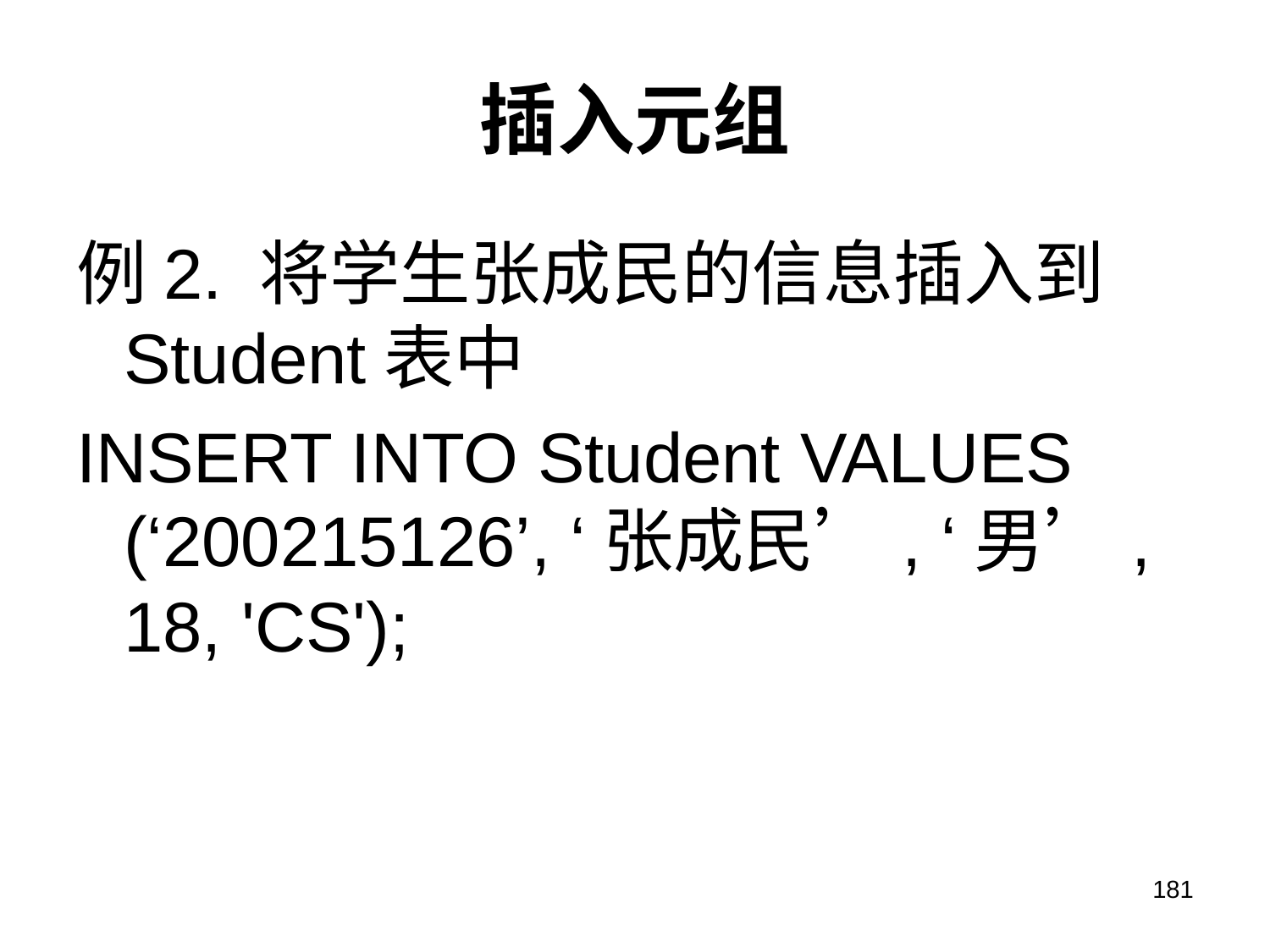

# 插入元组
例2. 将学生张成民的信息插入到Student表中
INSERT INTO Student VALUES (‘200215126’, ‘张成民’, ‘男’, 18, 'CS');
181